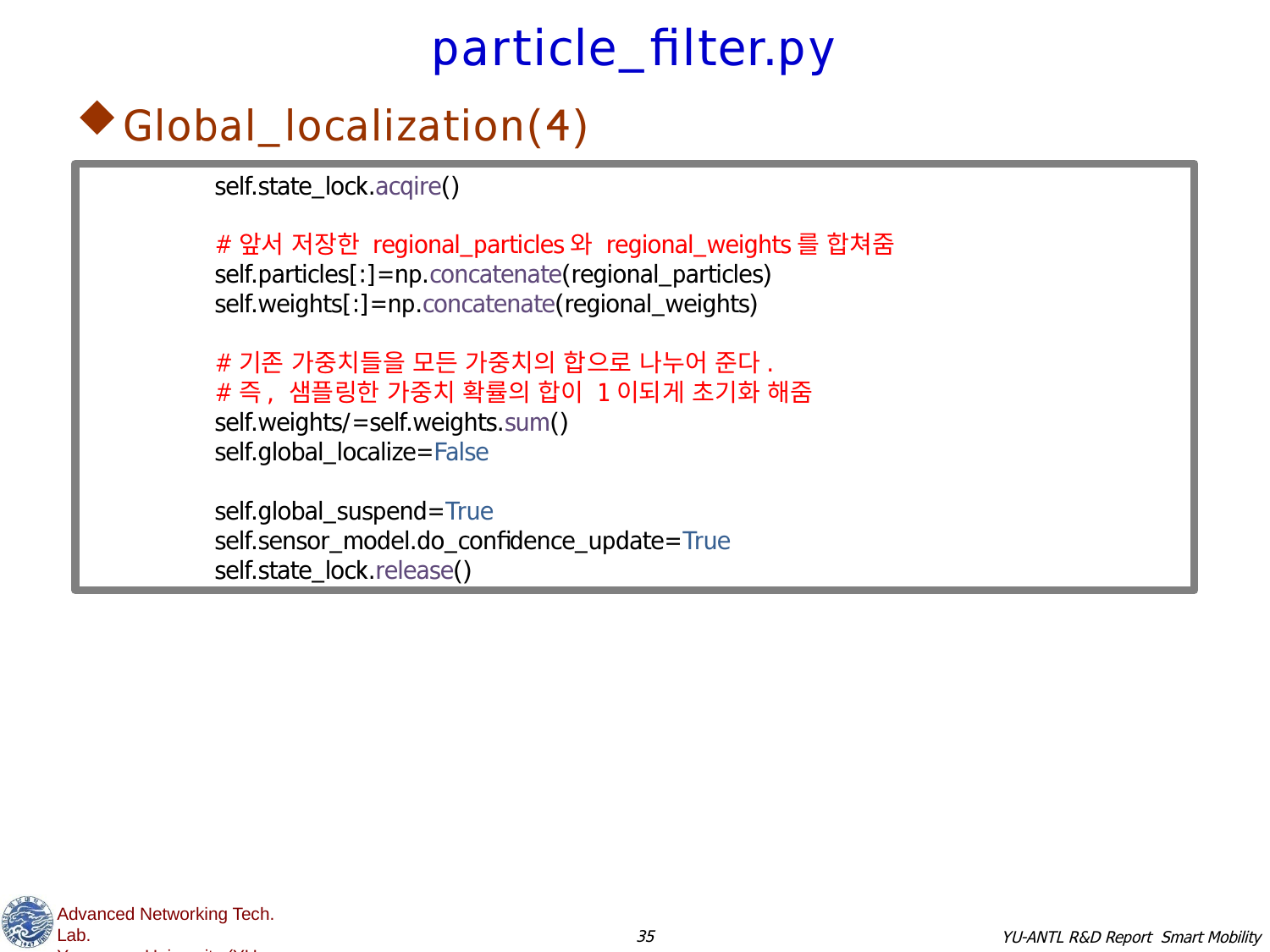

# particle_filter.py
Global_localization(4)
	self.state_lock.acqire()

	#앞서 저장한 regional_particles와 regional_weights를 합쳐줌
	self.particles[:]=np.concatenate(regional_particles)
	self.weights[:]=np.concatenate(regional_weights)

	#기존 가중치들을 모든 가중치의 합으로 나누어 준다.
	#즉, 샘플링한 가중치 확률의 합이 1이되게 초기화 해줌
	self.weights/=self.weights.sum()
	self.global_localize=False

	self.global_suspend=True
	self.sensor_model.do_confidence_update=True
	self.state_lock.release()